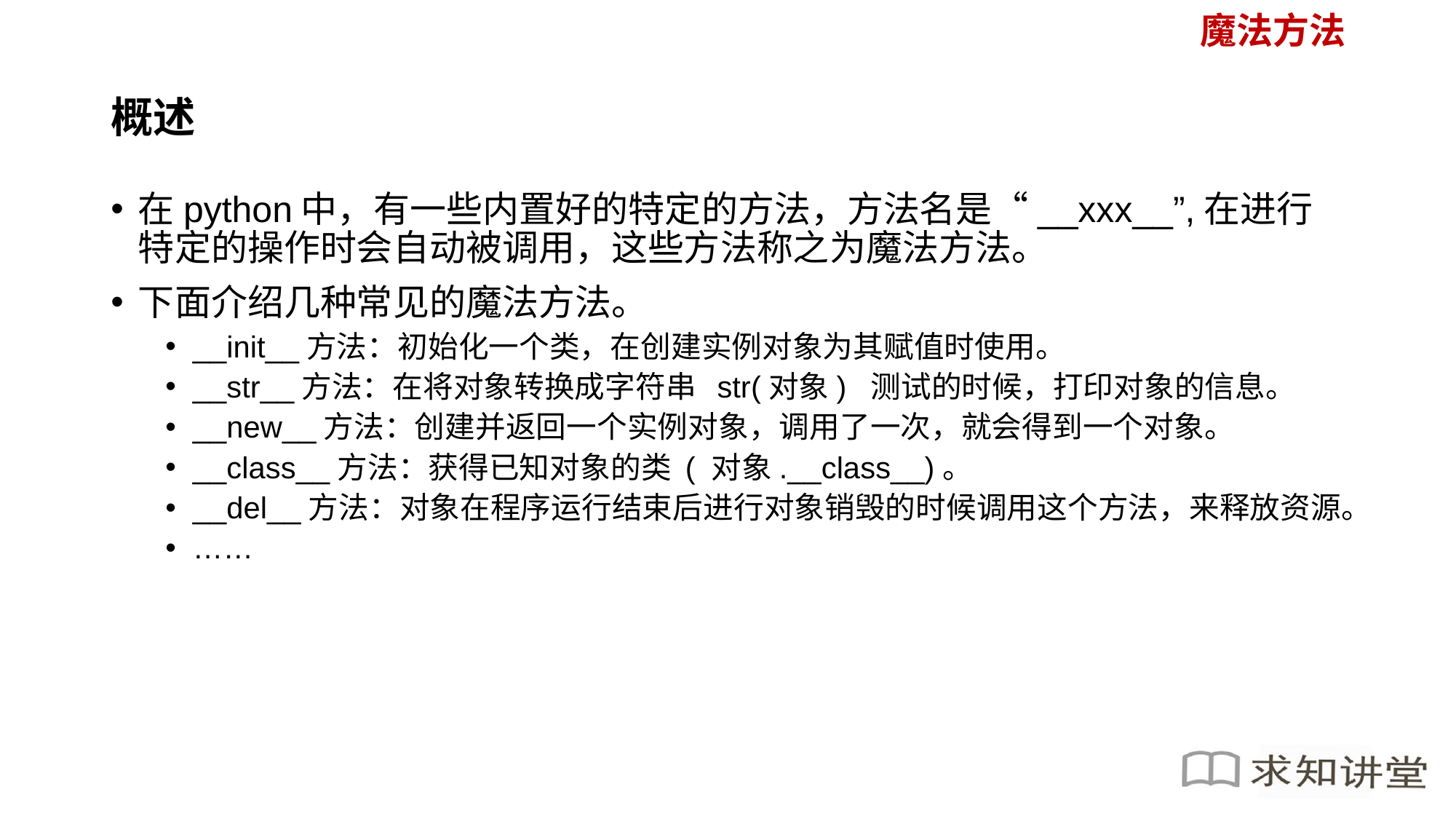

魔法方法
# 概述
在python中，有一些内置好的特定的方法，方法名是“__xxx__”,在进行特定的操作时会自动被调用，这些方法称之为魔法方法。
下面介绍几种常见的魔法方法。
__init__方法：初始化一个类，在创建实例对象为其赋值时使用。
__str__方法：在将对象转换成字符串  str(对象)  测试的时候，打印对象的信息。
__new__方法：创建并返回一个实例对象，调用了一次，就会得到一个对象。
__class__方法：获得已知对象的类 ( 对象.__class__)。
__del__方法：对象在程序运行结束后进行对象销毁的时候调用这个方法，来释放资源。
……